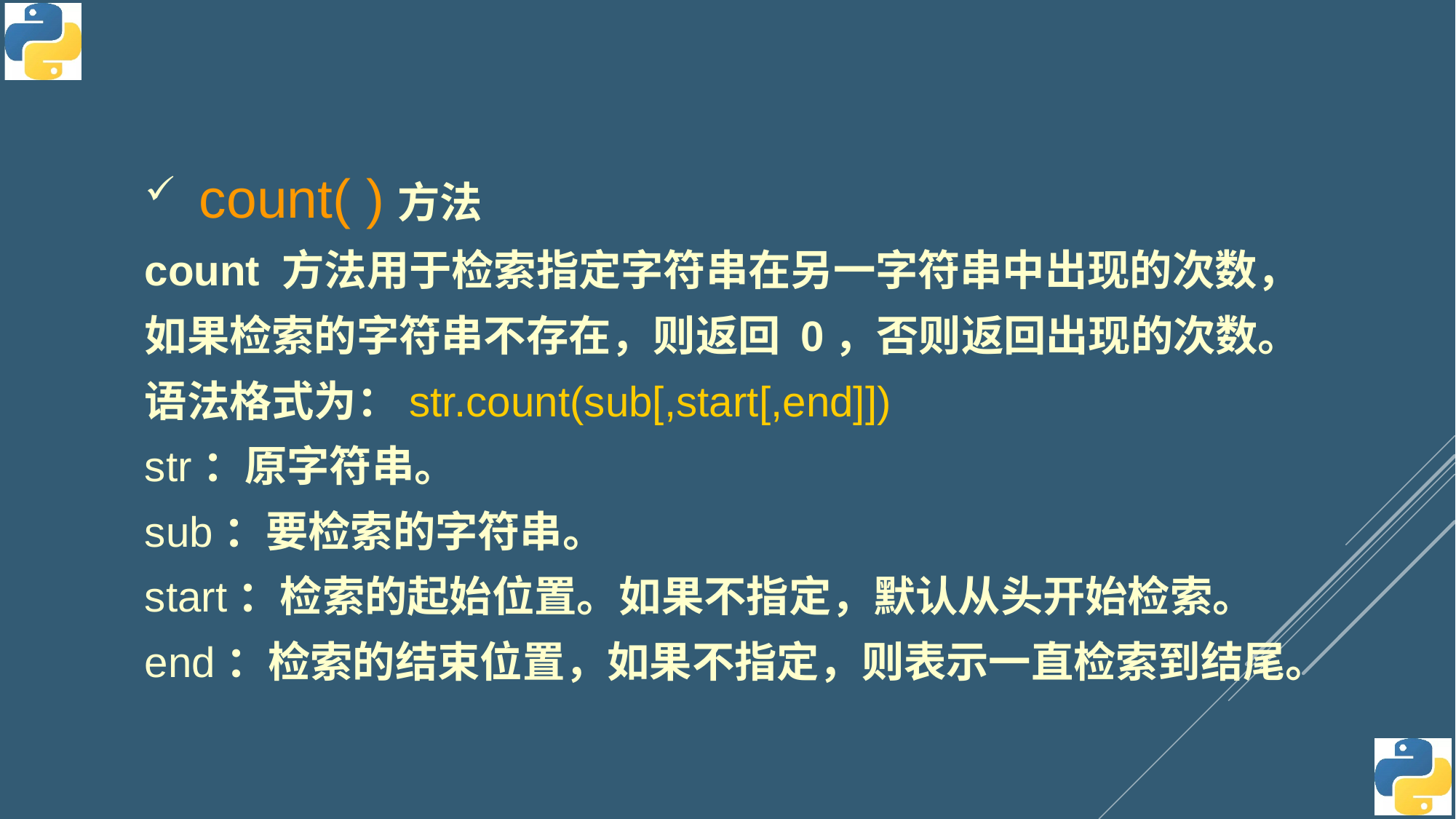

count( )方法
count 方法用于检索指定字符串在另一字符串中出现的次数，如果检索的字符串不存在，则返回 0，否则返回出现的次数。
语法格式为：str.count(sub[,start[,end]])
str：原字符串。
sub：要检索的字符串。
start：检索的起始位置。如果不指定，默认从头开始检索。
end：检索的结束位置，如果不指定，则表示一直检索到结尾。